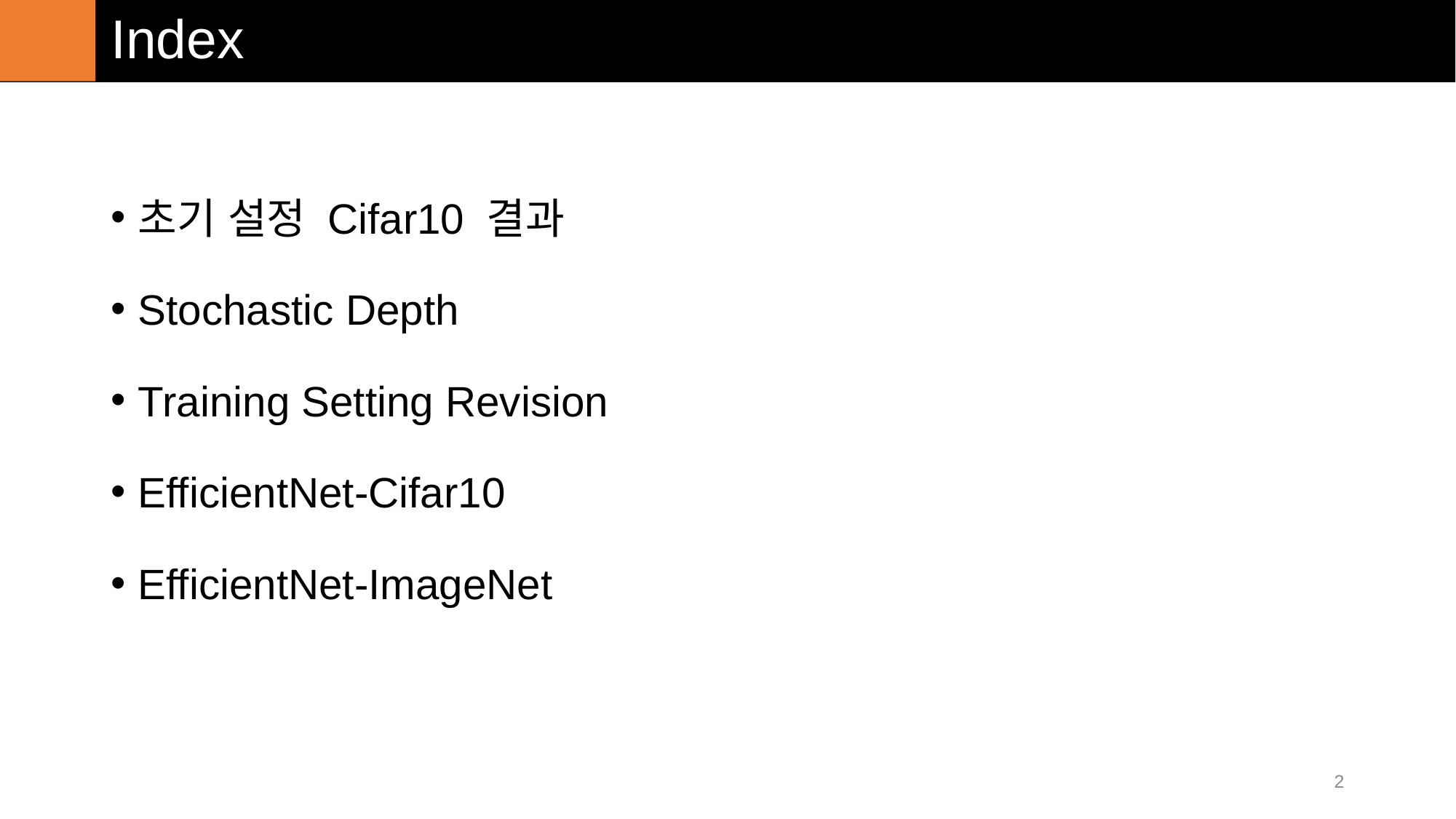

# Index
초기 설정 Cifar10 결과
Stochastic Depth
Training Setting Revision
EfficientNet-Cifar10
EfficientNet-ImageNet
2